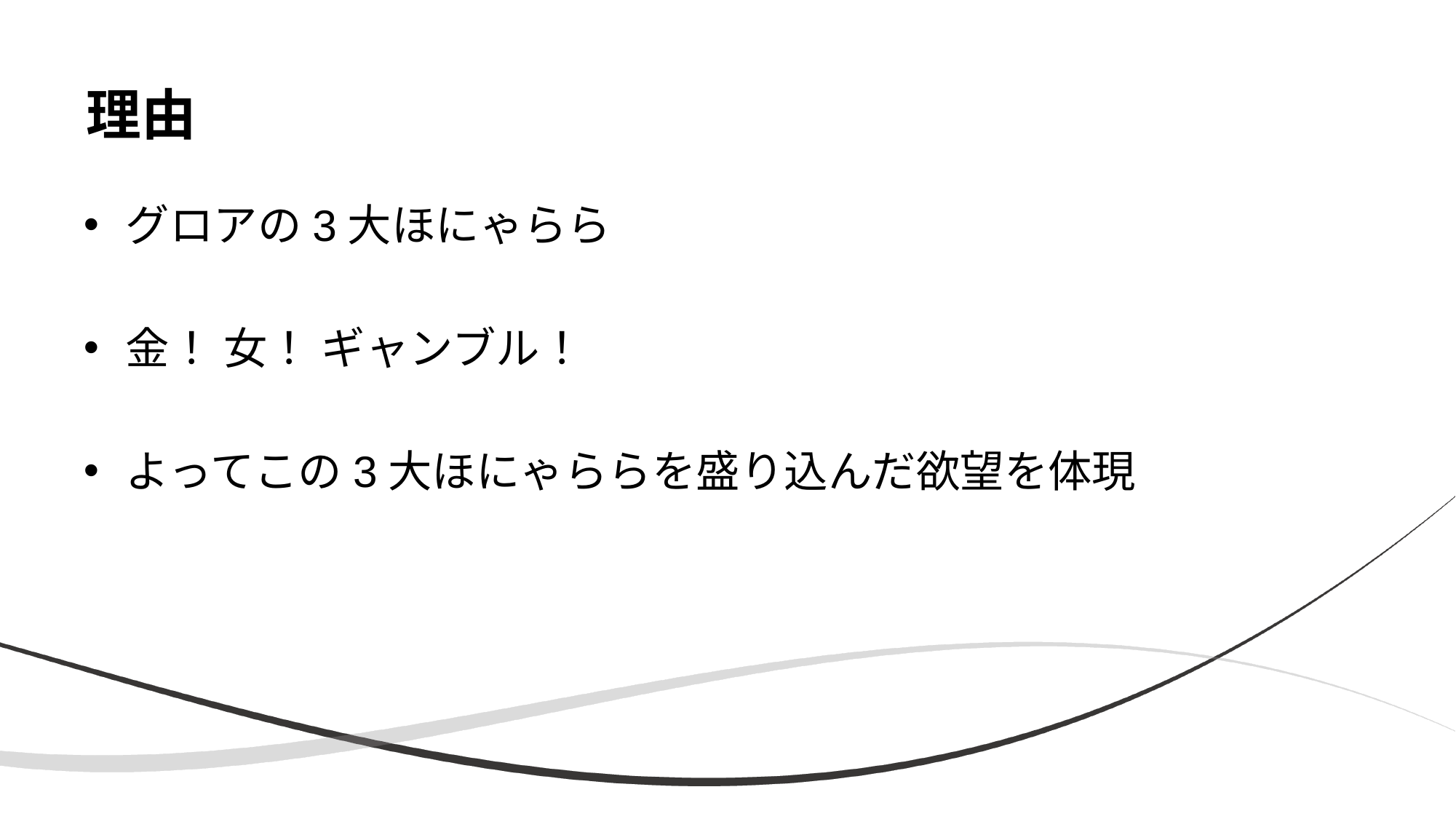

# 理由
グロアの3大ほにゃらら

金！ 女！ ギャンブル！

よってこの3大ほにゃららを盛り込んだ欲望を体現